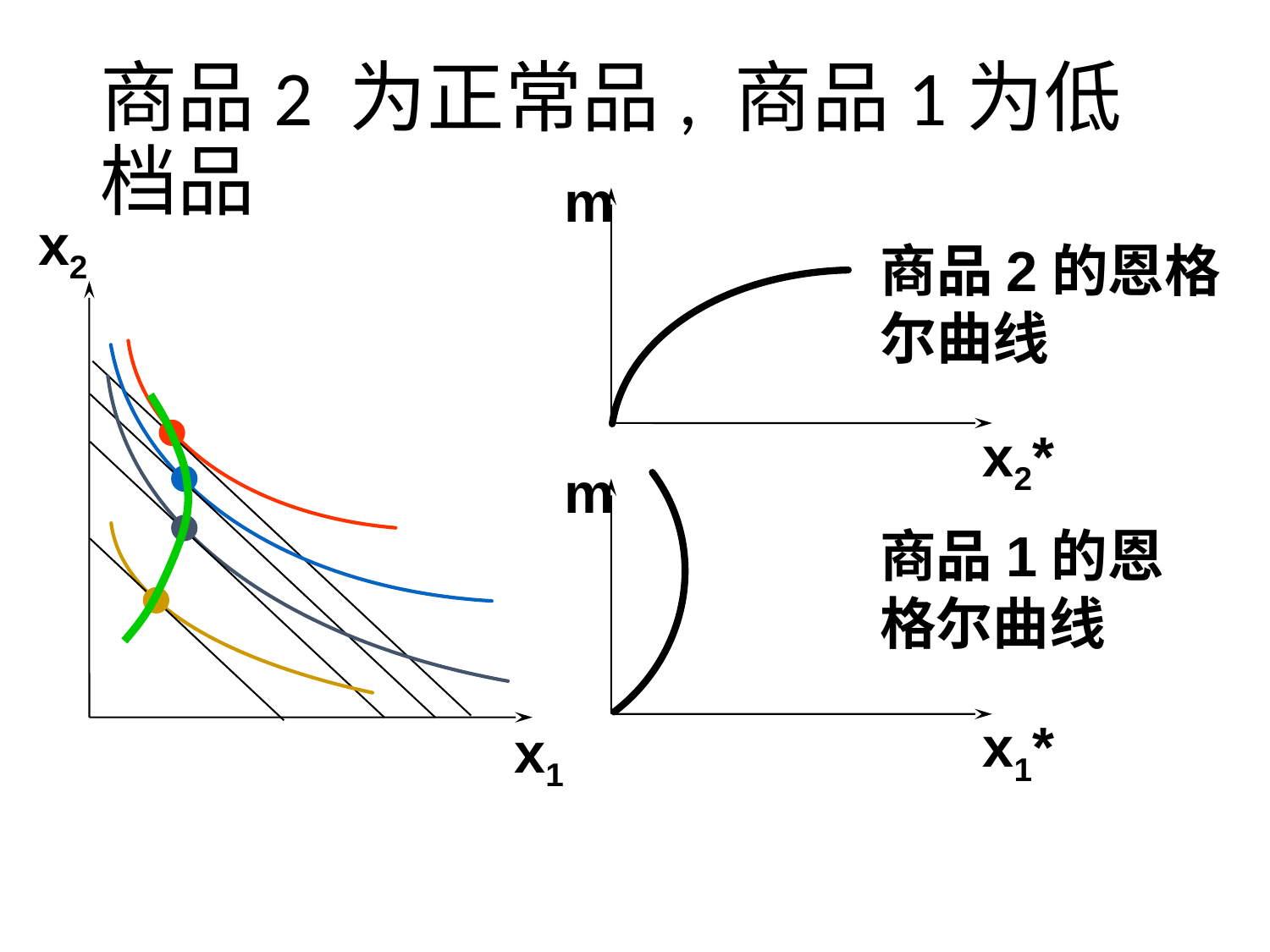

# 商品2 为正常品, 商品1为低档品
m

x2
商品2的恩格
尔曲线

x2*

m

商品1的恩
格尔曲线

x1*
x1